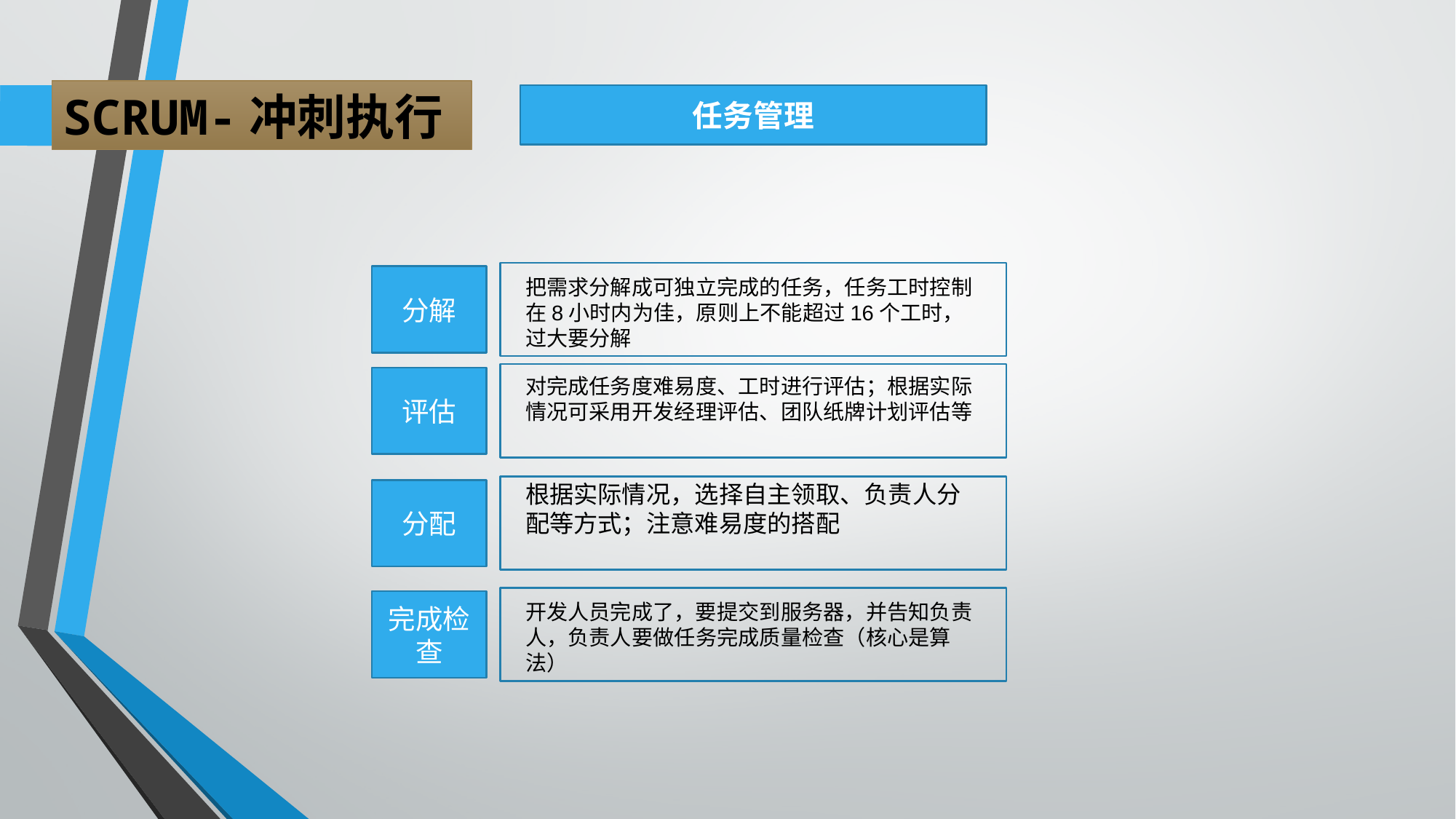

SCRUM-冲刺执行

任务管理

分解
把需求分解成可独立完成的任务，任务工时控制在8小时内为佳，原则上不能超过16个工时，过大要分解

评估
对完成任务度难易度、工时进行评估；根据实际情况可采用开发经理评估、团队纸牌计划评估等

根据实际情况，选择自主领取、负责人分配等方式；注意难易度的搭配

分配

完成检查
开发人员完成了，要提交到服务器，并告知负责人，负责人要做任务完成质量检查（核心是算法）